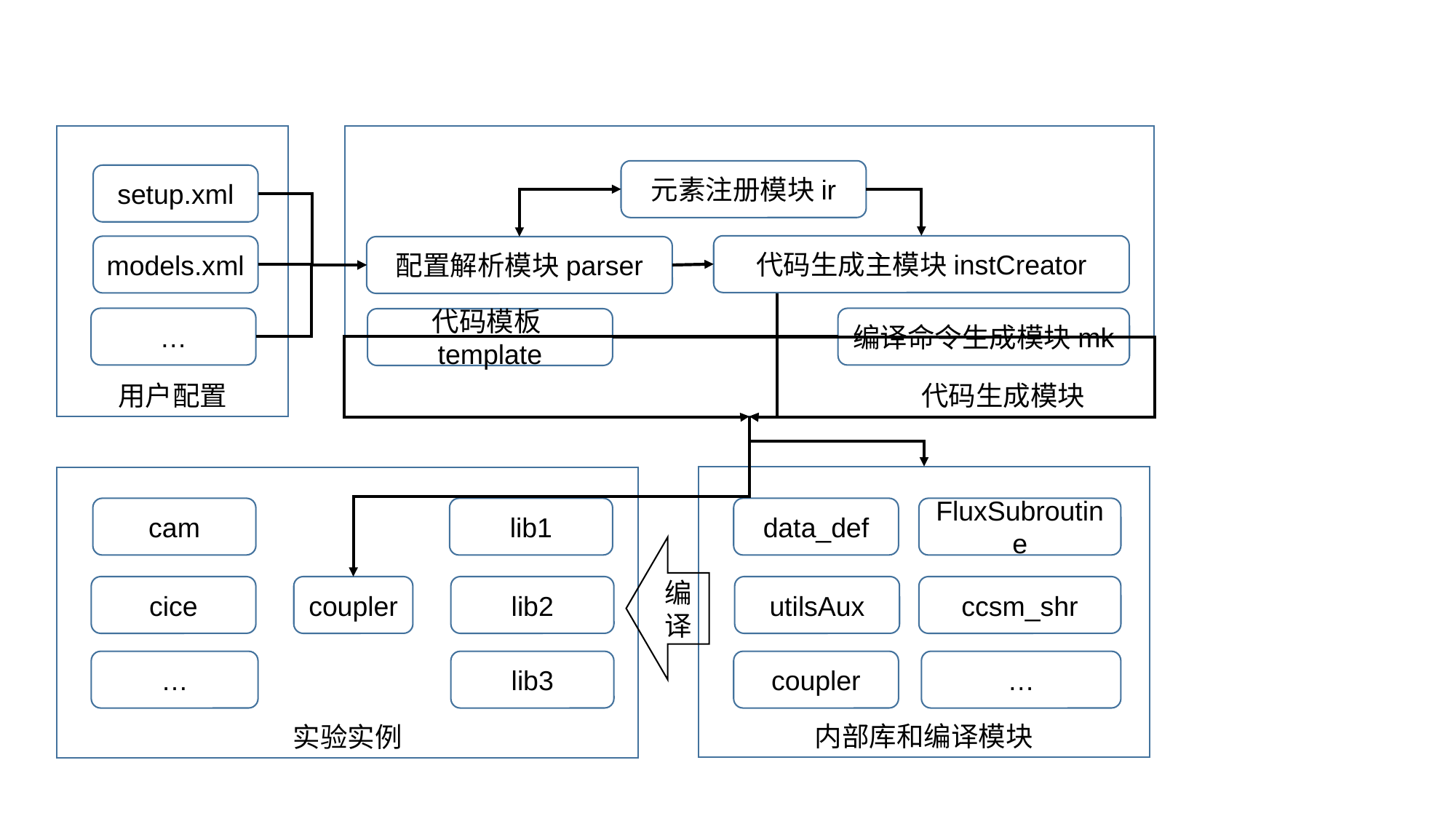

用户配置
                                                                                 代码生成模块
元素注册模块ir
setup.xml
代码生成主模块instCreator
models.xml
配置解析模块parser
…
编译命令生成模块mk
代码模板template
内部库和编译模块
实验实例
cam
lib1
data_def
FluxSubroutine
编译
coupler
cice
lib2
utilsAux
ccsm_shr
…
lib3
coupler
…